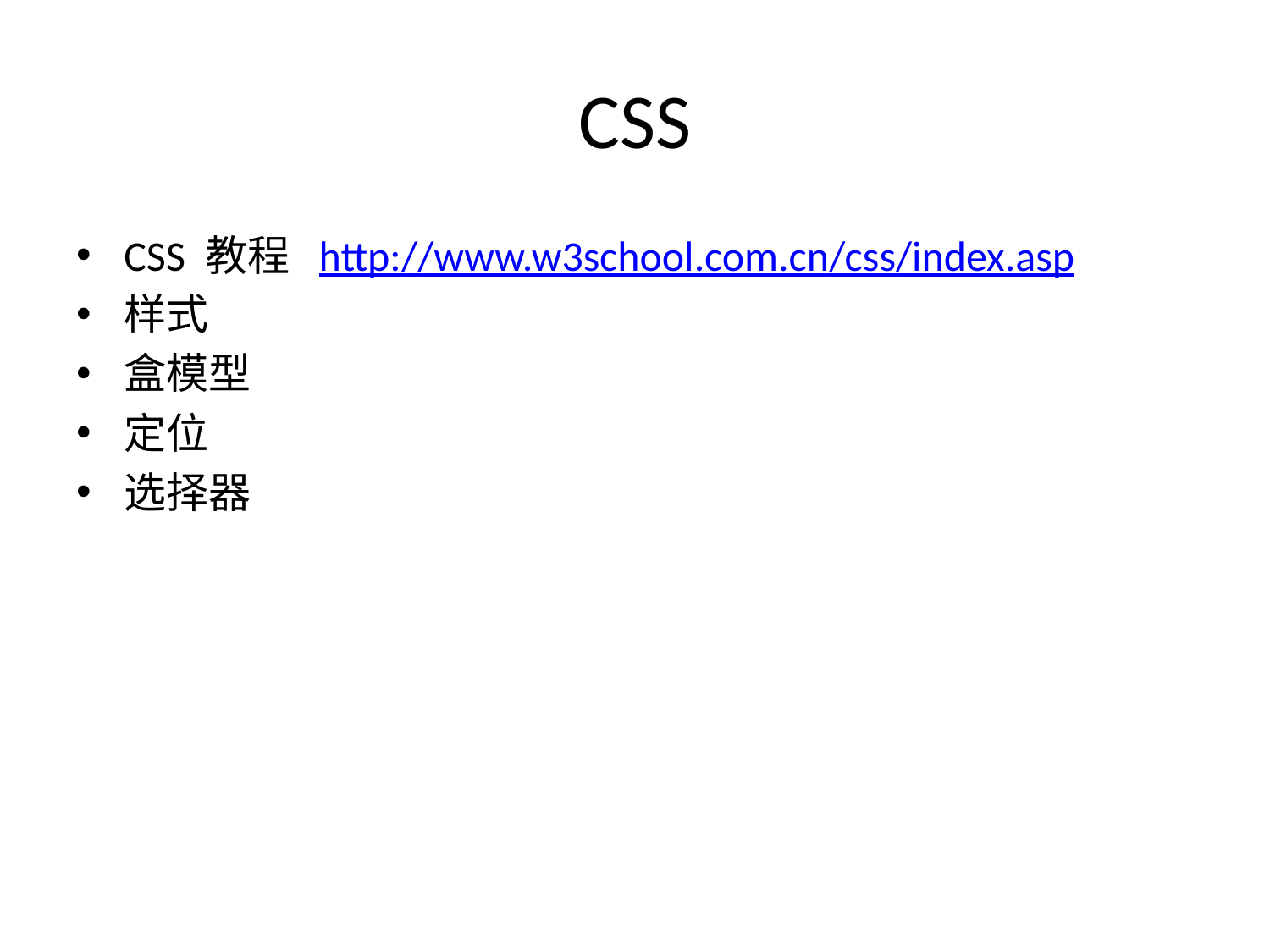

# CSS
CSS 教程  http://www.w3school.com.cn/css/index.asp
样式
盒模型
定位
选择器